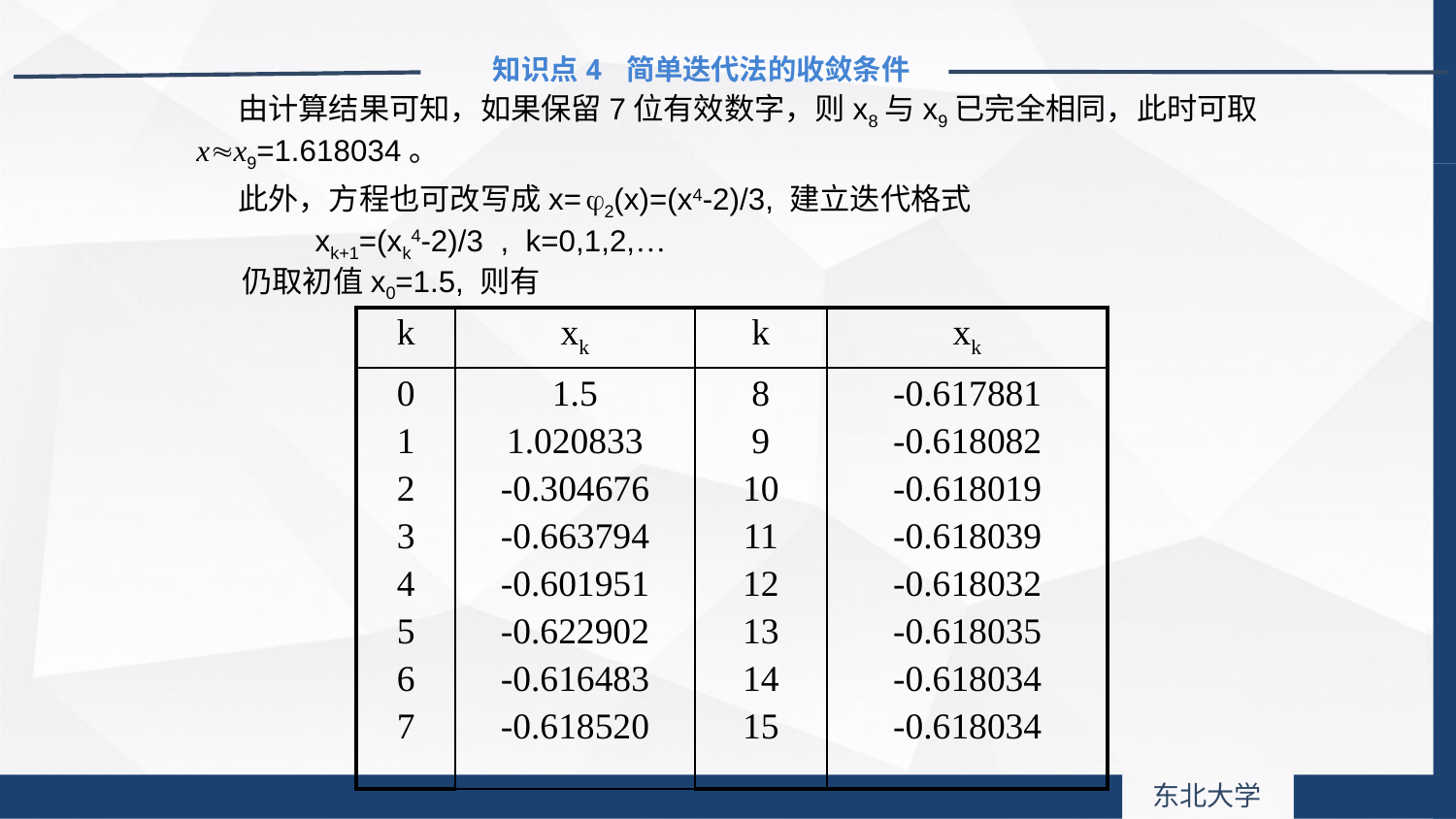

知识点4 简单迭代法的收敛条件
    由计算结果可知，如果保留7位有效数字，则x8与x9已完全相同，此时可取x≈x9=1.618034。
    此外，方程也可改写成x= ϕ2(x)=(x4-2)/3, 建立迭代格式
              xk+1=(xk4-2)/3  ,  k=0,1,2,…
    仍取初值x0=1.5, 则有
| k | xk | k | xk |
| --- | --- | --- | --- |
| 0 1 2 3 4 5 6 7 | 1.5 1.020833 -0.304676 -0.663794 -0.601951 -0.622902 -0.616483 -0.618520 | 8 9 10 11 12 13 14 15 | -0.617881 -0.618082 -0.618019 -0.618039 -0.618032 -0.618035 -0.618034 -0.618034 |